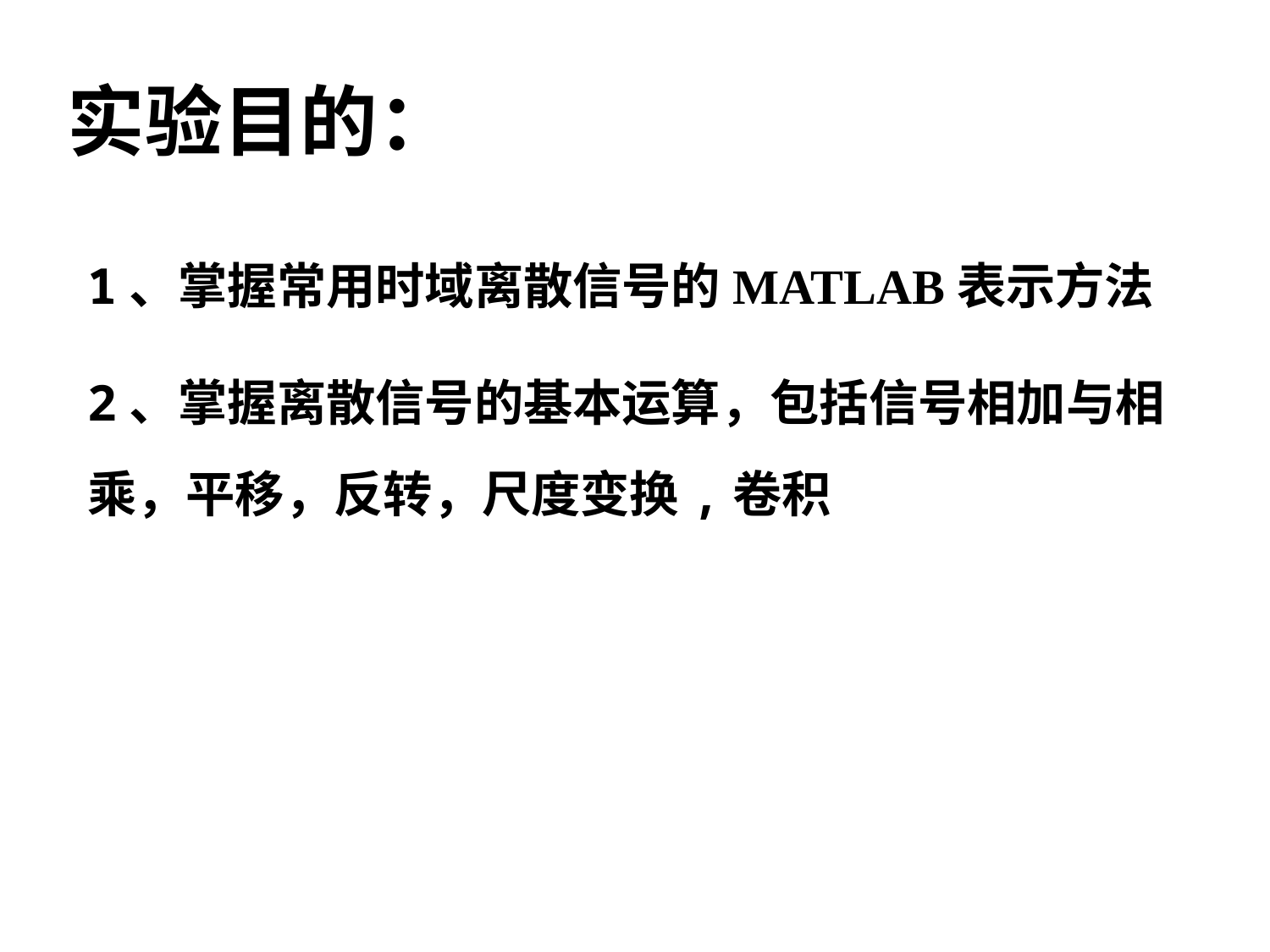

实验目的：
1、掌握常用时域离散信号的MATLAB表示方法
2、掌握离散信号的基本运算，包括信号相加与相乘，平移，反转，尺度变换,卷积